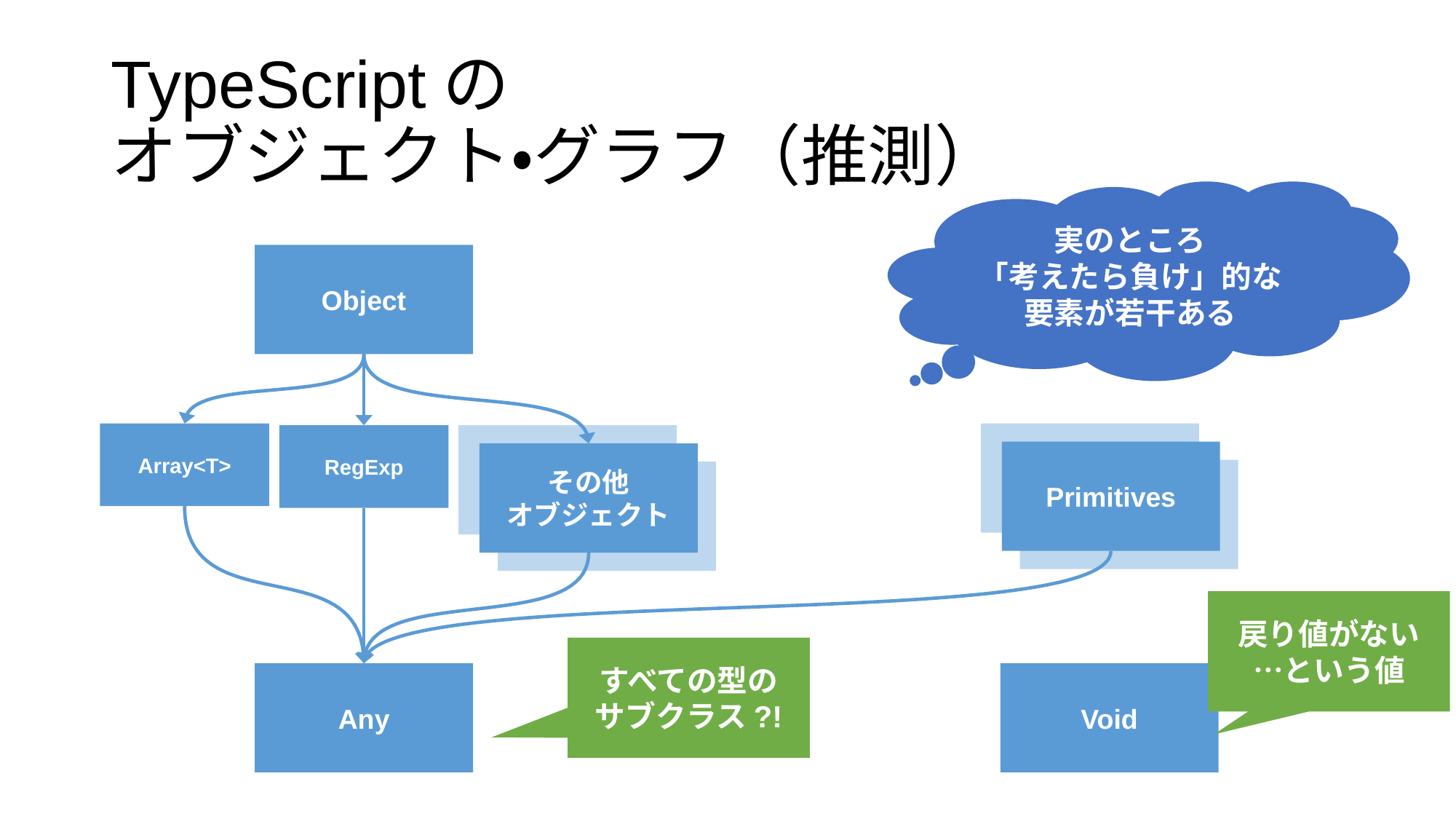

# TypeScriptの オブジェクト・グラフ（推測）
実のところ
「考えたら負け」的な要素が若干ある
Object
Array<T>

Primitives

その他
オブジェクト

RegExp
戻り値がない
…という値
すべての型の
サブクラス?!
Void
Any